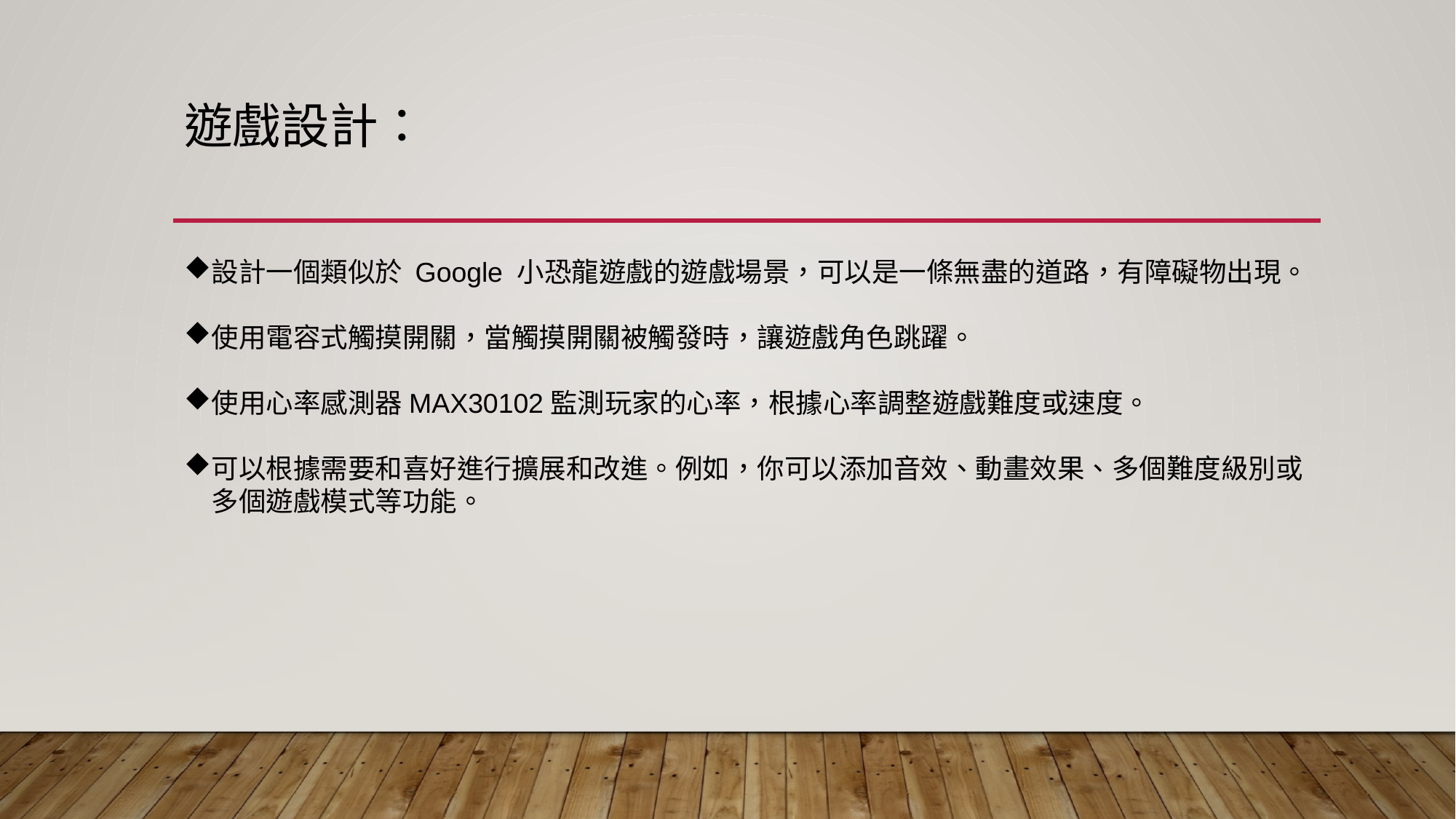

# 遊戲設計：

設計一個類似於 Google 小恐龍遊戲的遊戲場景，可以是一條無盡的道路，有障礙物出現。

使用電容式觸摸開關，當觸摸開關被觸發時，讓遊戲角色跳躍。

使用心率感測器MAX30102監測玩家的心率，根據心率調整遊戲難度或速度。

可以根據需要和喜好進行擴展和改進。例如，你可以添加音效、動畫效果、多個難度級別或多個遊戲模式等功能。